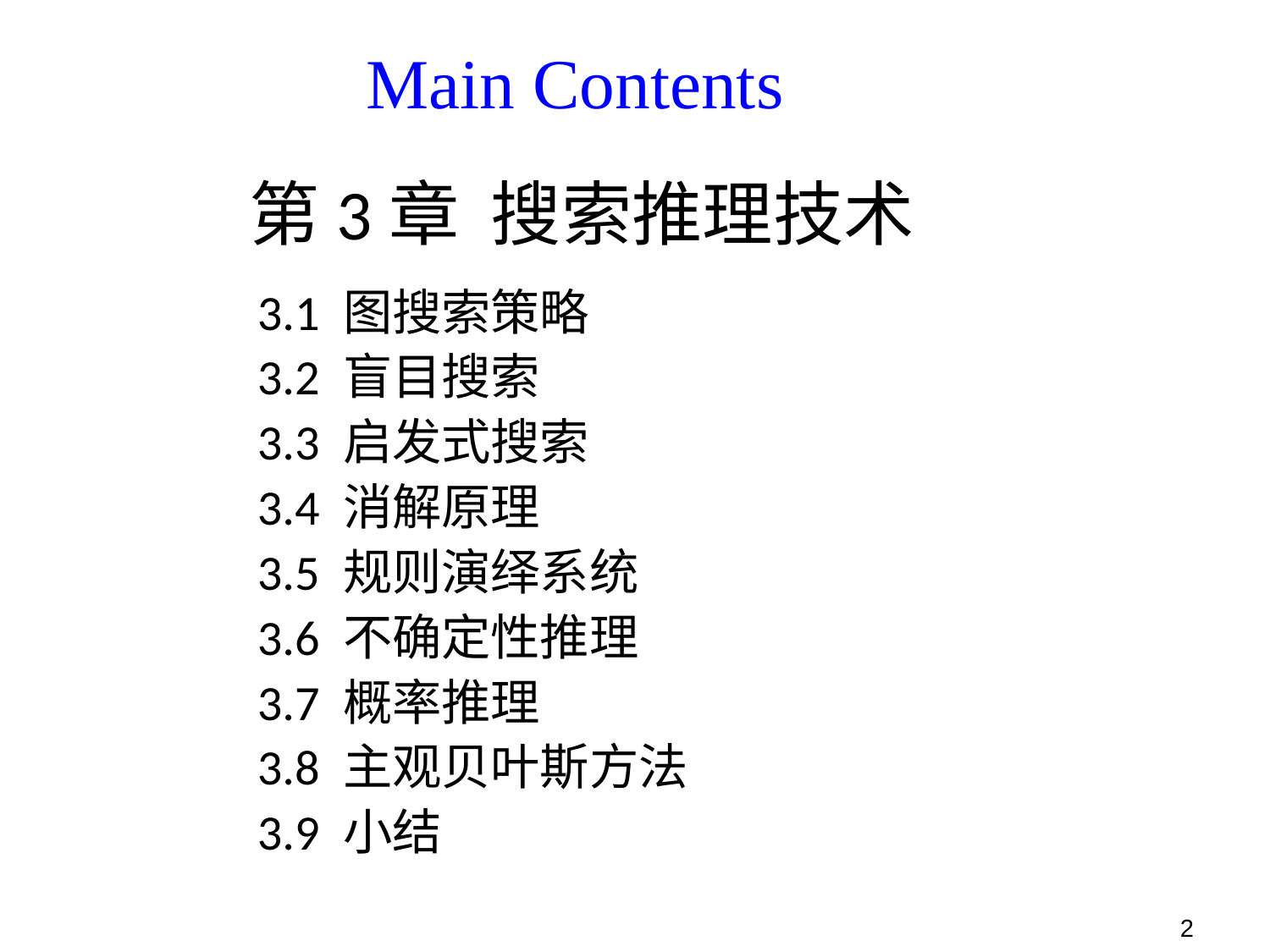

# Main Contents
第3章  搜索推理技术
3.1 图搜索策略
3.2 盲目搜索
3.3 启发式搜索
3.4 消解原理
3.5 规则演绎系统
3.6 不确定性推理
3.7 概率推理
3.8 主观贝叶斯方法
3.9 小结
2